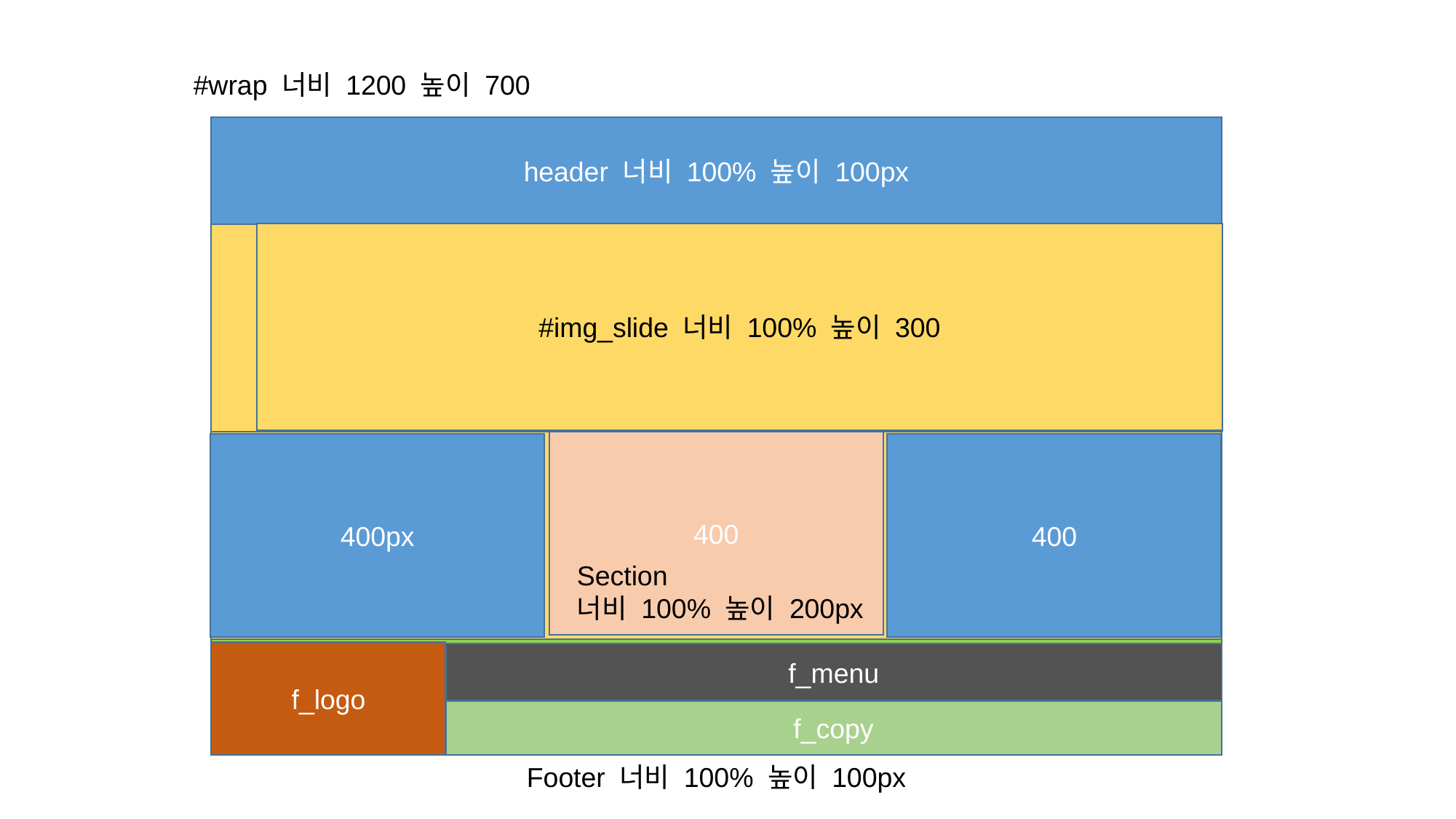

#wrap 너비 1200 높이 700

header 너비 100% 높이 100px
#img_slide 너비 100% 높이 300
#img_slide 너비 100% 높이 300
400

400px
400
Section
너비 100% 높이 200px

f_logo
f_menu
f_copy
Footer 너비 100% 높이 100px